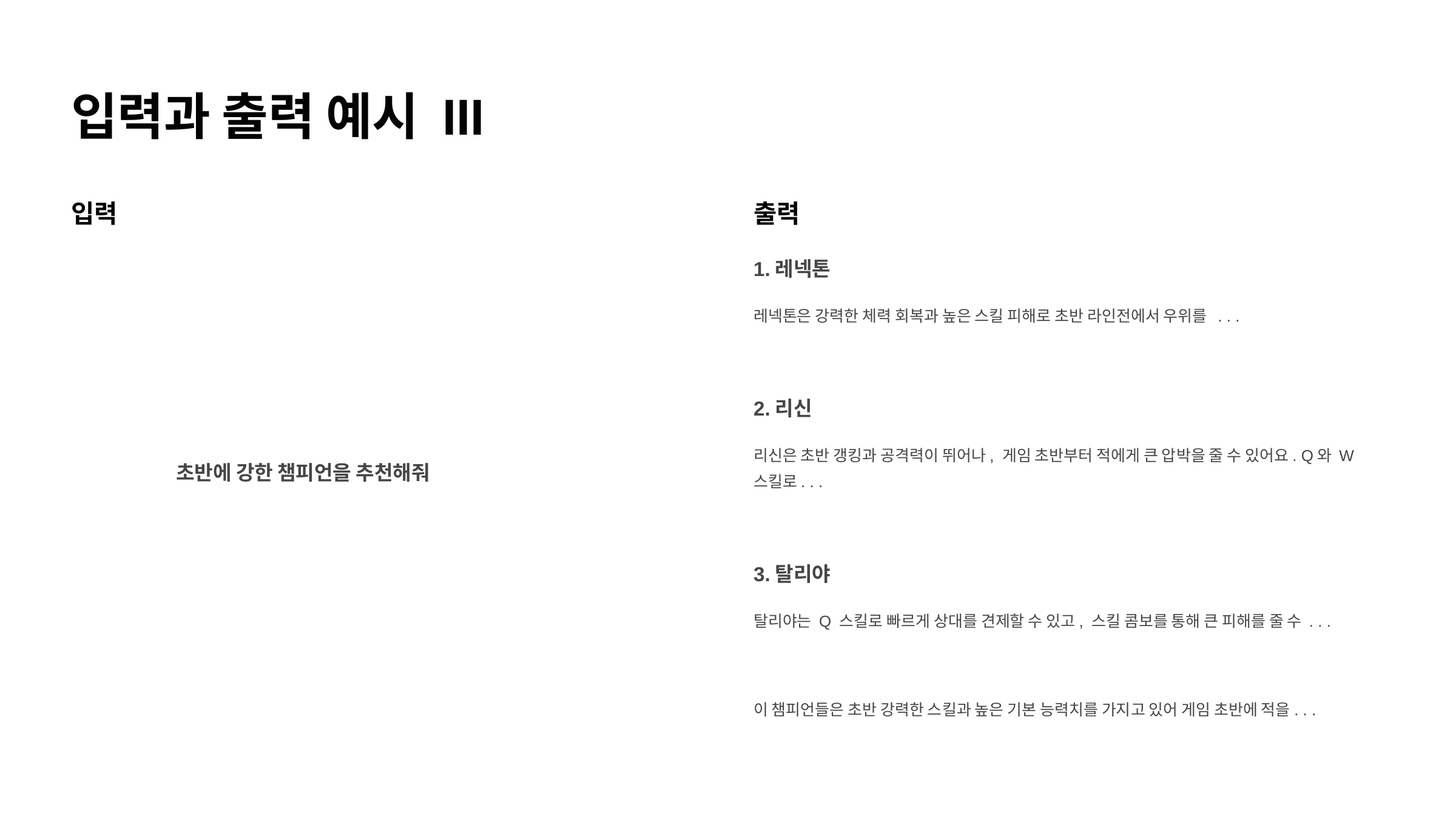

입력과 출력 예시 III
입력
출력

1.레넥톤

레넥톤은 강력한 체력 회복과 높은 스킬 피해로 초반 라인전에서 우위를  . . .

2.리신

리신은 초반 갱킹과 공격력이 뛰어나, 게임 초반부터 적에게 큰 압박을 줄 수 있어요. Q와 W 스킬로. . .
                      초반에 강한 챔피언을 추천해줘

3.탈리야
탈리야는 Q 스킬로 빠르게 상대를 견제할 수 있고, 스킬 콤보를 통해 큰 피해를 줄 수 . . .

이 챔피언들은 초반 강력한 스킬과 높은 기본 능력치를 가지고 있어 게임 초반에 적을. . .